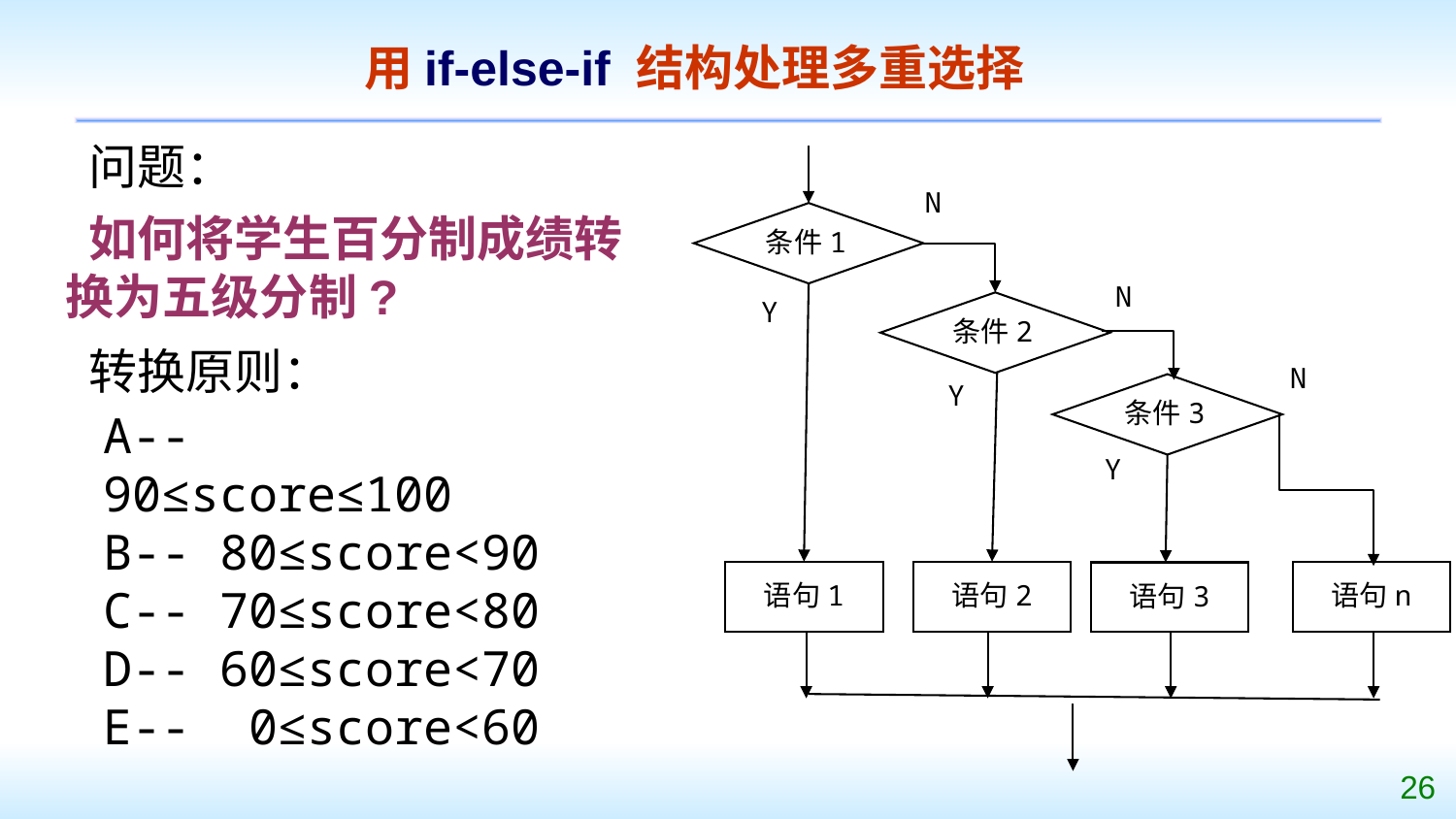

用if-else-if 结构处理多重选择
问题：
N
条件1
N
条件2
Y
N
条件3
Y
Y
语句1
语句2
语句n
语句3
 如何将学生百分制成绩转换为五级分制?
转换原则：
A-- 90≤score≤100
B-- 80≤score<90
C-- 70≤score<80
D-- 60≤score<70
E--  0≤score<60
26